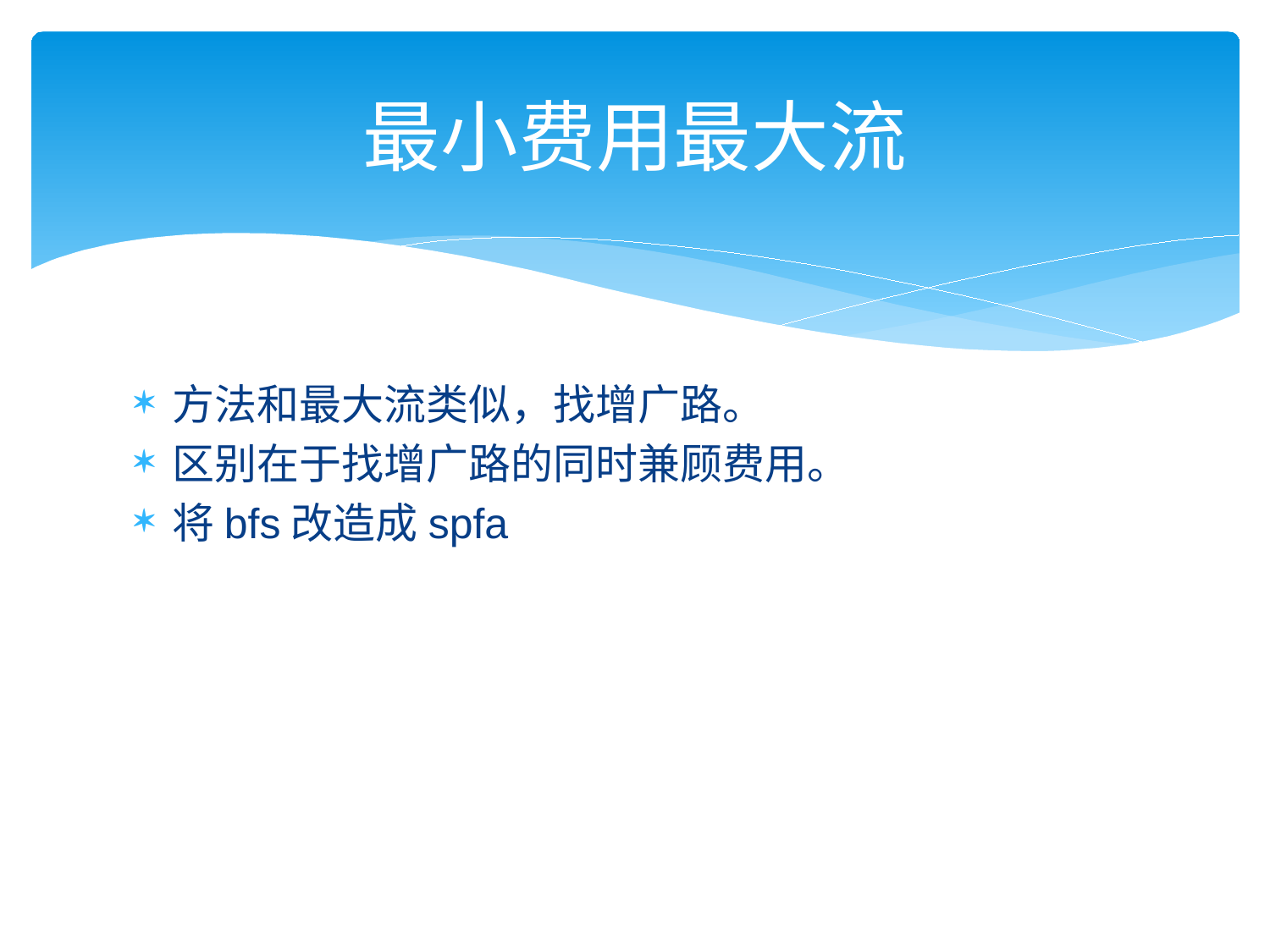

# 最小费用最大流
方法和最大流类似，找增广路。
区别在于找增广路的同时兼顾费用。
将bfs改造成spfa